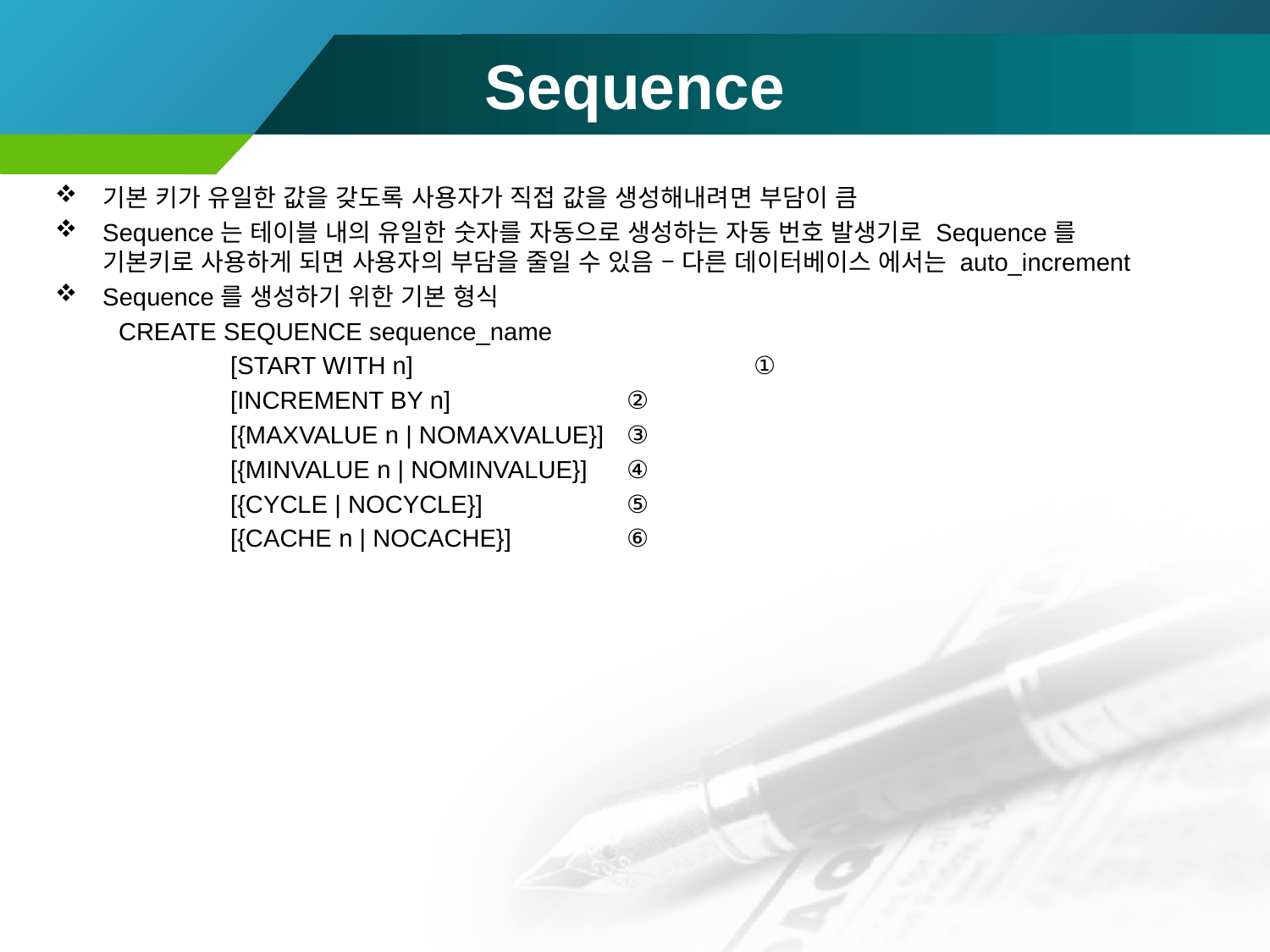

# Sequence
기본 키가 유일한 값을 갖도록 사용자가 직접 값을 생성해내려면 부담이 큼
Sequence는 테이블 내의 유일한 숫자를 자동으로 생성하는 자동 번호 발생기로 Sequence를 기본키로 사용하게 되면 사용자의 부담을 줄일 수 있음 – 다른 데이터베이스 에서는 auto_increment
Sequence를 생성하기 위한 기본 형식
CREATE SEQUENCE sequence_name
                [START WITH n]              		①
                [INCREMENT BY n]            	②
                [{MAXVALUE n | NOMAXVALUE}] 	③
                [{MINVALUE n | NOMINVALUE}] 	④
                [{CYCLE | NOCYCLE}]         	⑤
                [{CACHE n | NOCACHE}]       	⑥